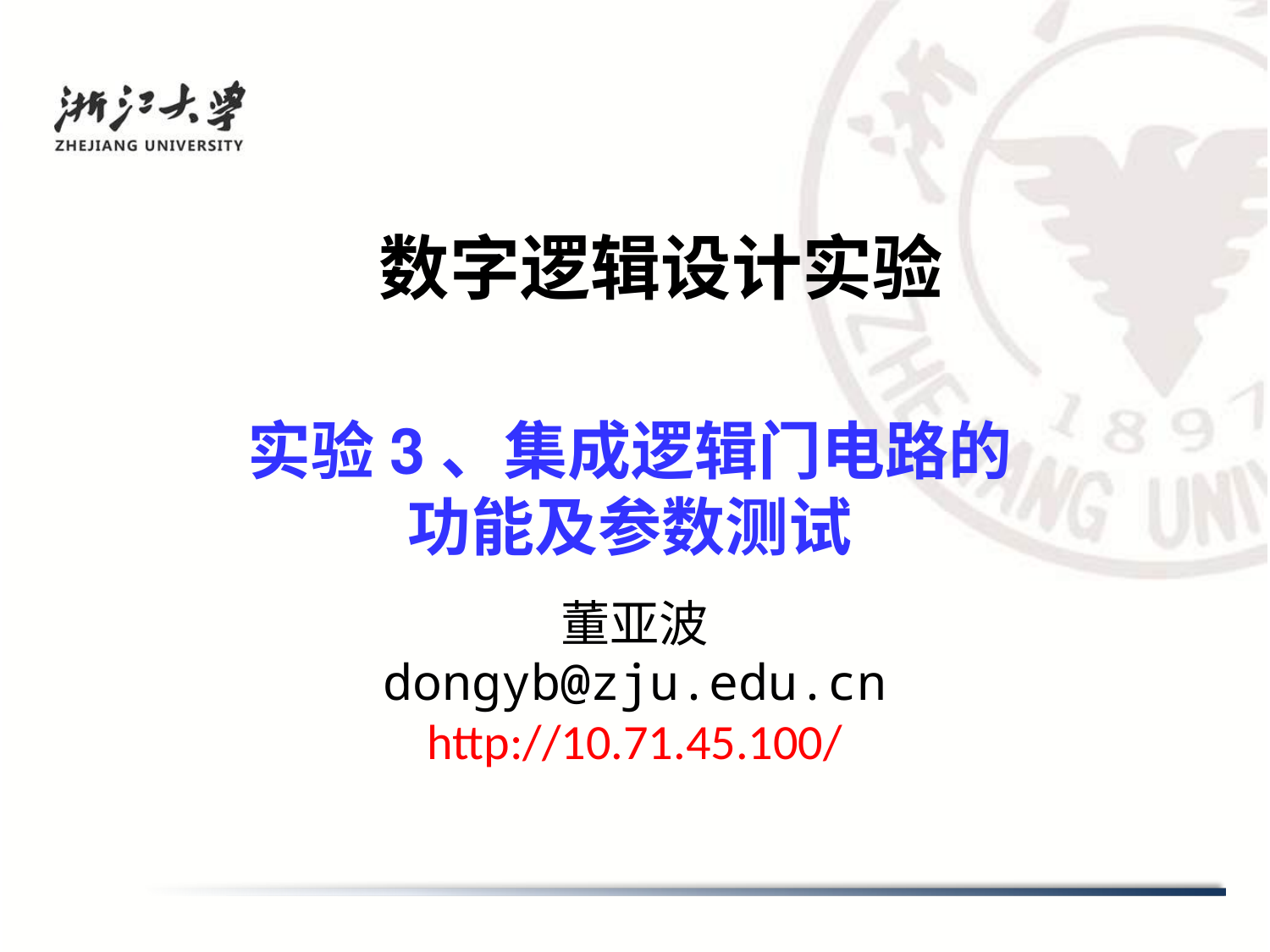

# 数字逻辑设计实验
实验3、集成逻辑门电路的
功能及参数测试
董亚波
dongyb@zju.edu.cn
http://10.71.45.100/